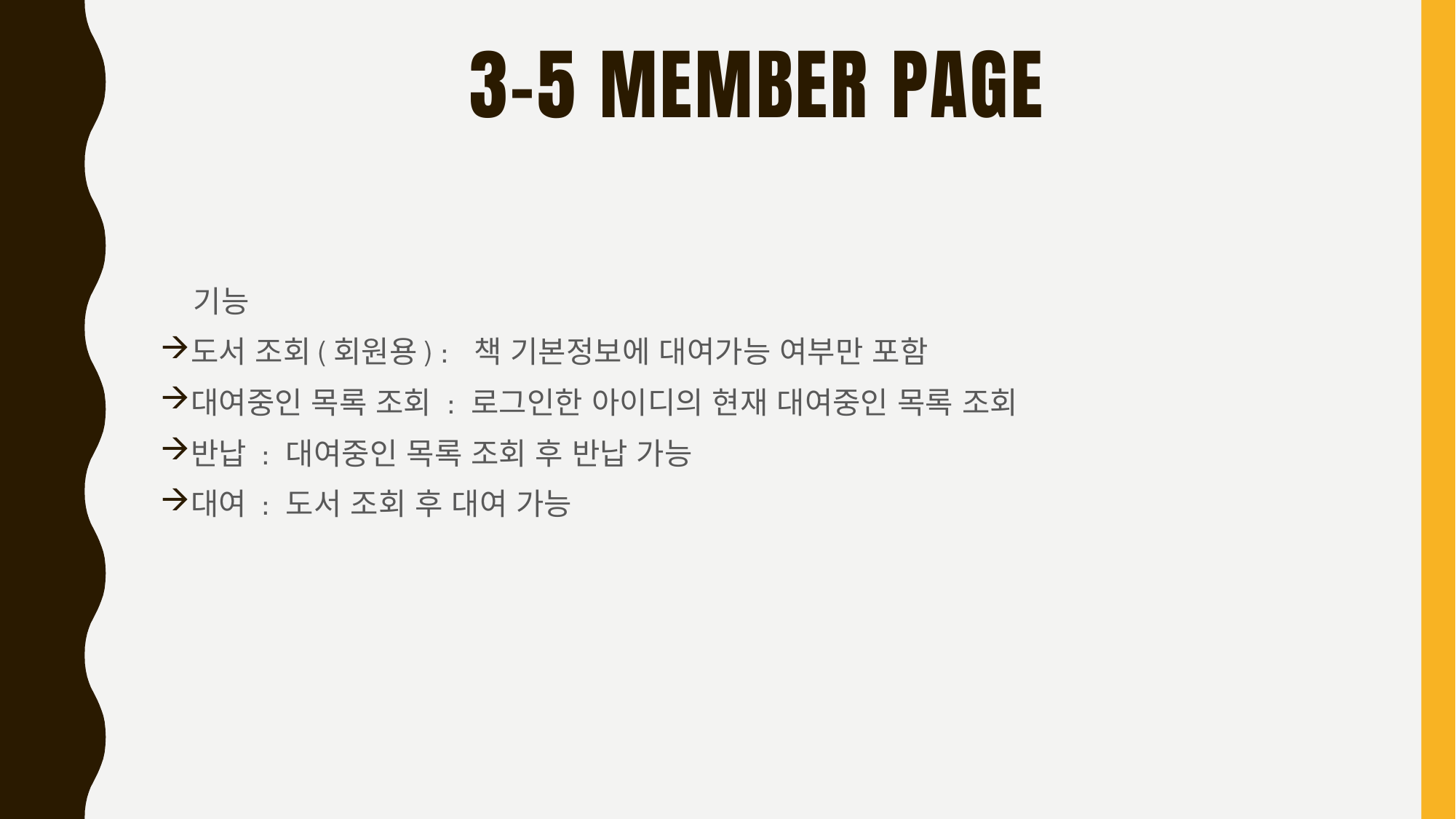

# 3-5 member page
   기능
도서 조회(회원용) :  책 기본정보에 대여가능 여부만 포함
대여중인 목록 조회 : 로그인한 아이디의 현재 대여중인 목록 조회
반납 : 대여중인 목록 조회 후 반납 가능
대여 : 도서 조회 후 대여 가능